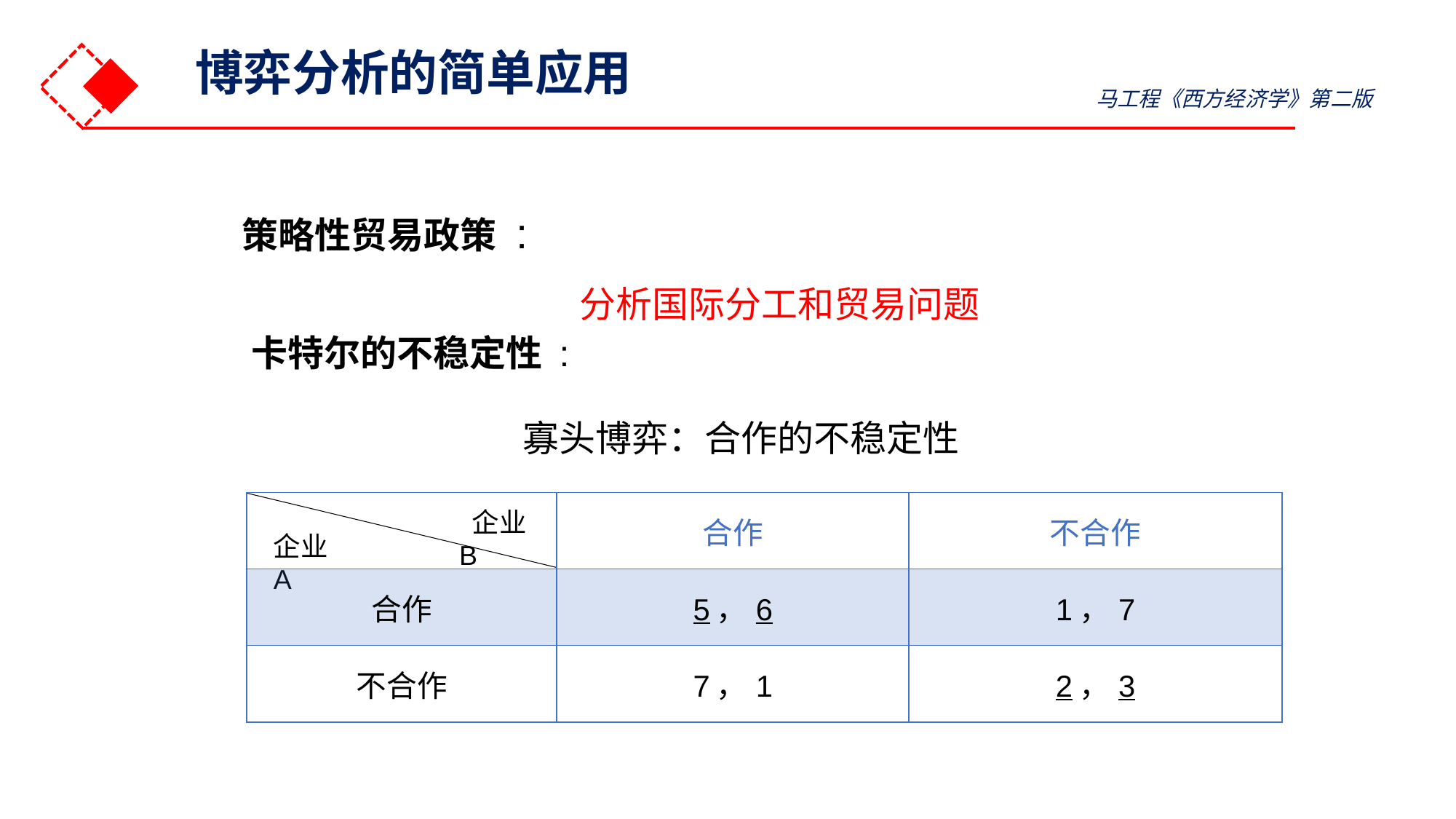

博弈分析的简单应用

马工程《西方经济学》第二版
策略性贸易政策 :
分析国际分工和贸易问题
 卡特尔的不稳定性 :
　寡头博弈：合作的不稳定性
|  | 合作 | 不合作 |
| --- | --- | --- |
| 合作 | 5，6 | 1，7 |
| 不合作 | 7，1 | 2，3 |
 企业B
企业A